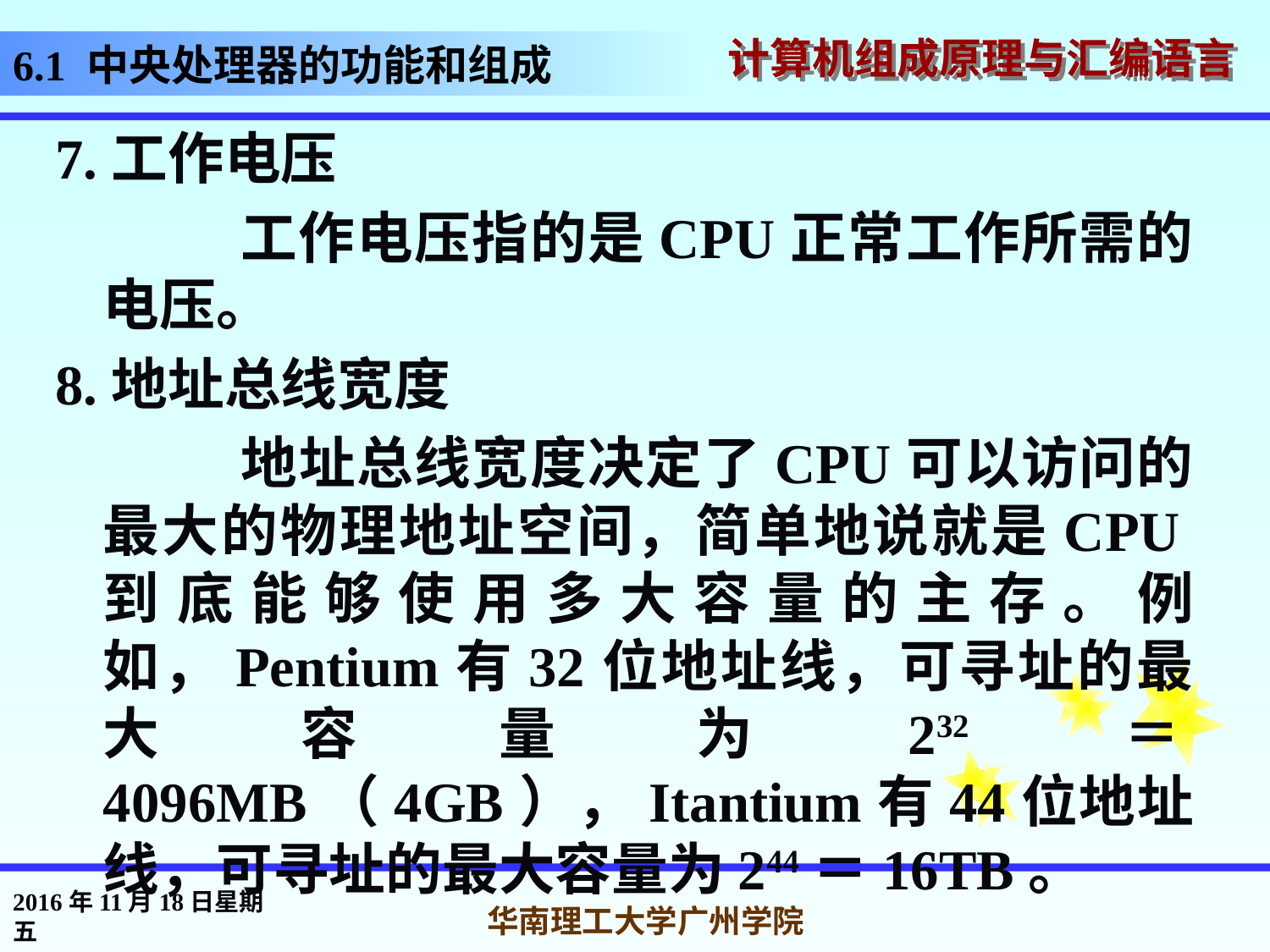

# 6.1 中央处理器的功能和组成
7.工作电压
            工作电压指的是CPU正常工作所需的电压。
8.地址总线宽度
            地址总线宽度决定了CPU可以访问的最大的物理地址空间，简单地说就是CPU到底能够使用多大容量的主存。例如，Pentium有32位地址线，可寻址的最大容量为232＝4096MB（4GB），Itantium有44位地址线，可寻址的最大容量为244＝16TB。
2016年11月18日星期五
华南理工大学广州学院